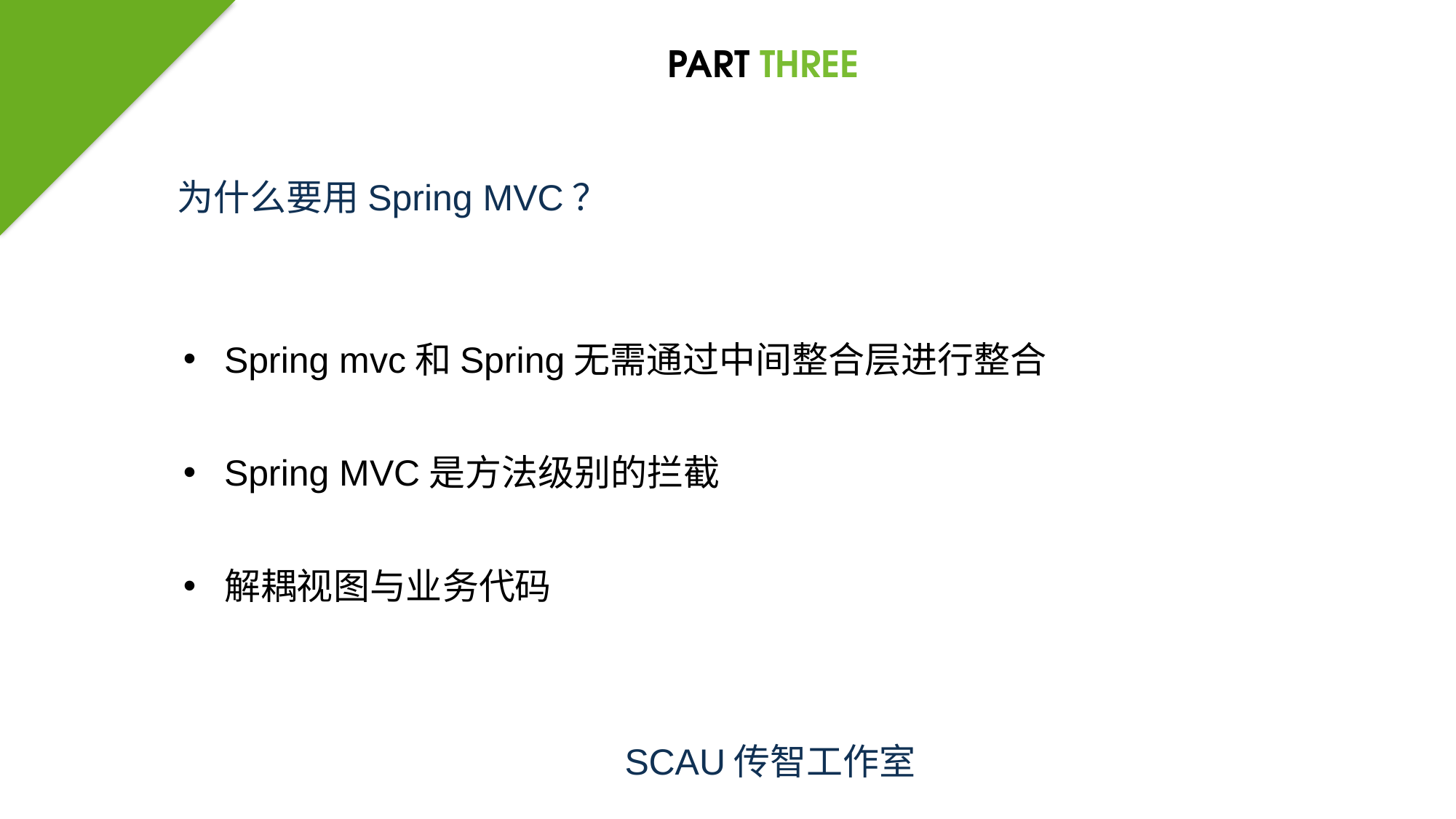

PART THREE
为什么要用Spring MVC？
Spring mvc和Spring无需通过中间整合层进行整合

Spring MVC是方法级别的拦截

解耦视图与业务代码
SCAU传智工作室